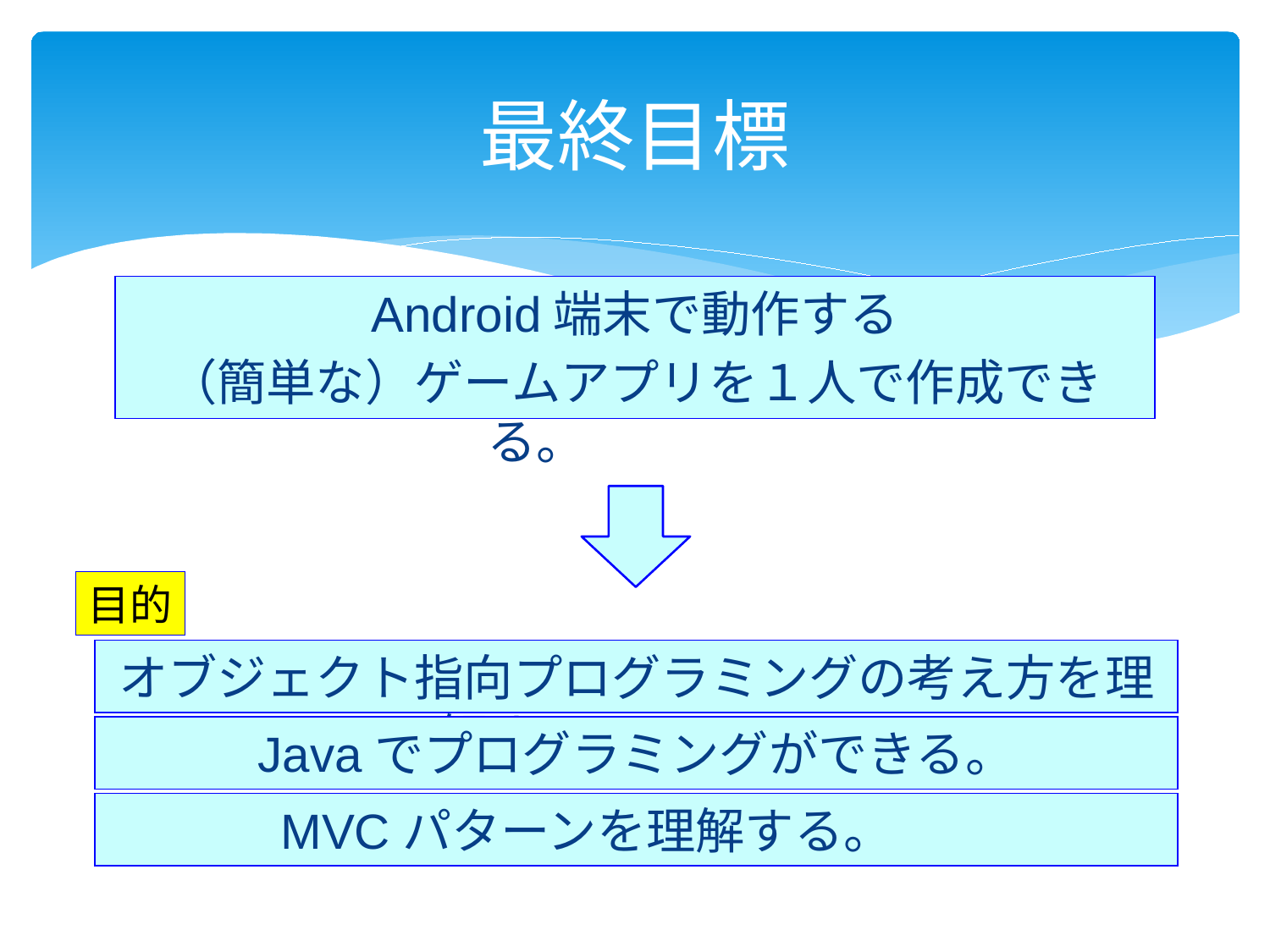

# 最終目標
Android端末で動作する
（簡単な）ゲームアプリを１人で作成できる。

目的
オブジェクト指向プログラミングの考え方を理解する。
Javaでプログラミングができる。
MVCパターンを理解する。